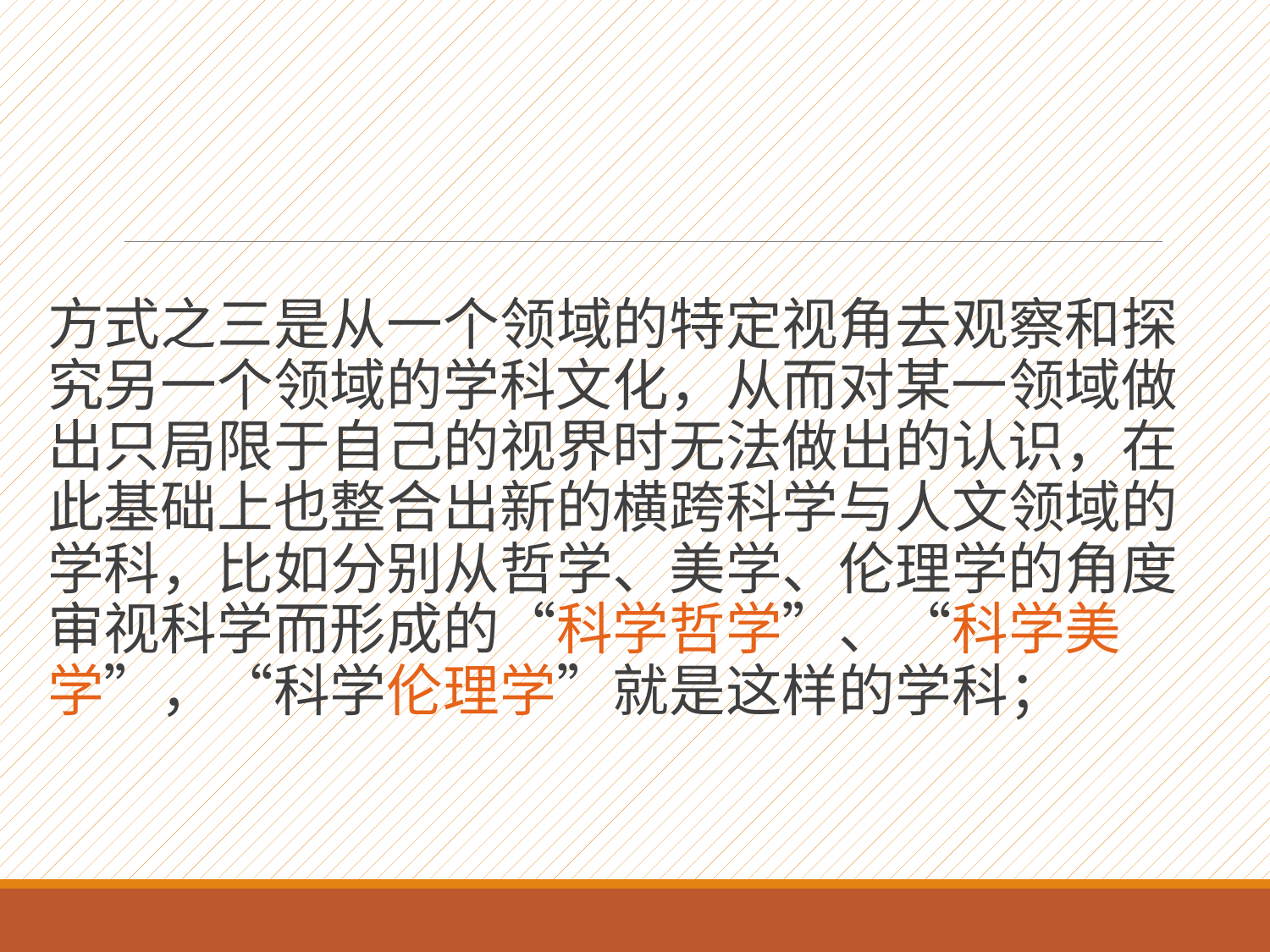

方式之三是从一个领域的特定视角去观察和探究另一个领域的学科文化，从而对某一领域做出只局限于自己的视界时无法做出的认识，在此基础上也整合出新的横跨科学与人文领域的学科，比如分别从哲学、美学、伦理学的角度审视科学而形成的“科学哲学”、“科学美学”，“科学伦理学”就是这样的学科；